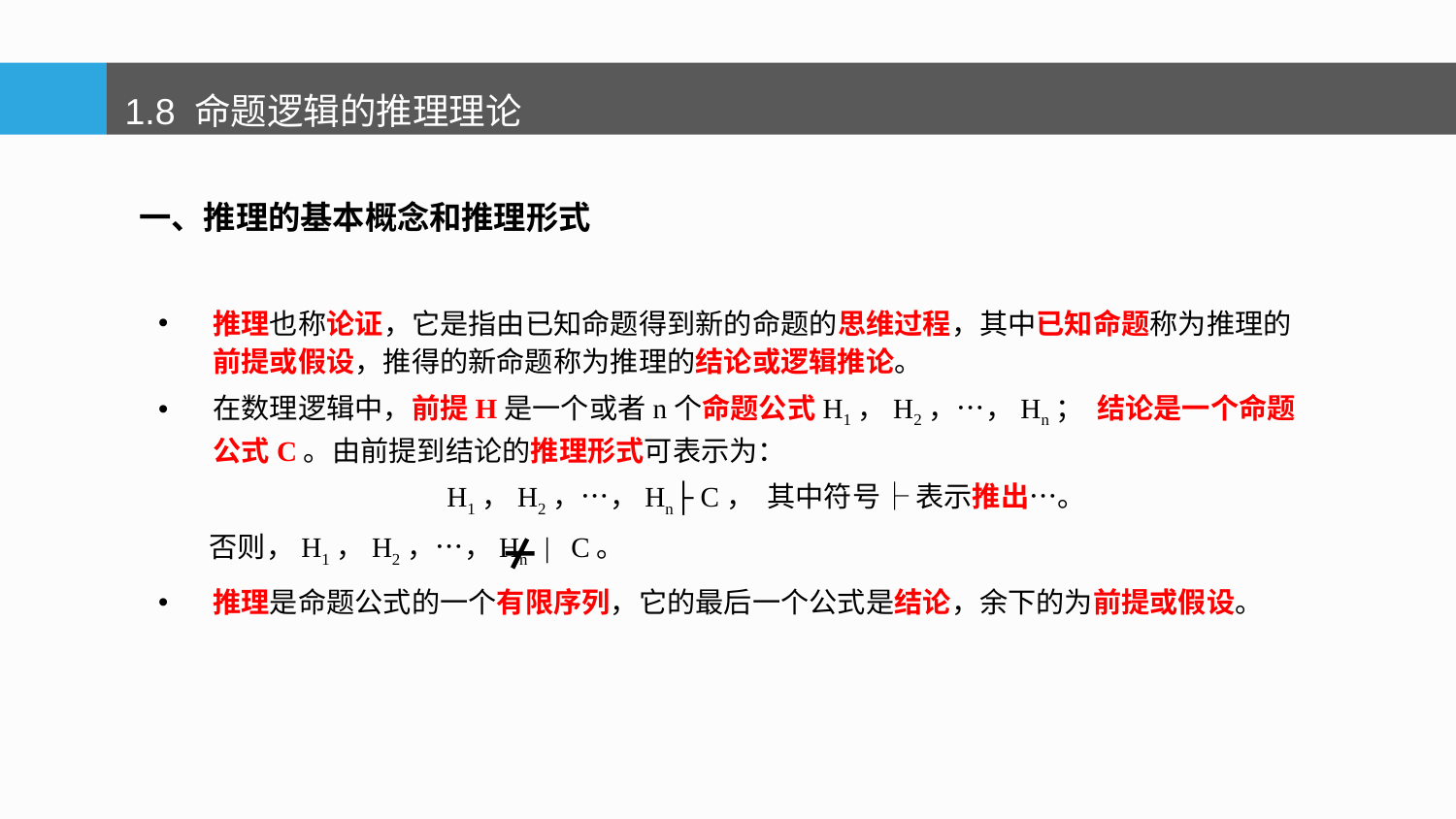

1.8 命题逻辑的推理理论

一、推理的基本概念和推理形式
推理也称论证，它是指由已知命题得到新的命题的思维过程，其中已知命题称为推理的前提或假设，推得的新命题称为推理的结论或逻辑推论。
在数理逻辑中，前提H是一个或者n个命题公式H1，H2，…，Hn；  结论是一个命题公式C。由前提到结论的推理形式可表示为：
                                         H1，H2，…，Hn├ C，  其中符号├ 表示推出…。
       否则，H1，H2，…，Hn    |   C。
推理是命题公式的一个有限序列，它的最后一个公式是结论，余下的为前提或假设。